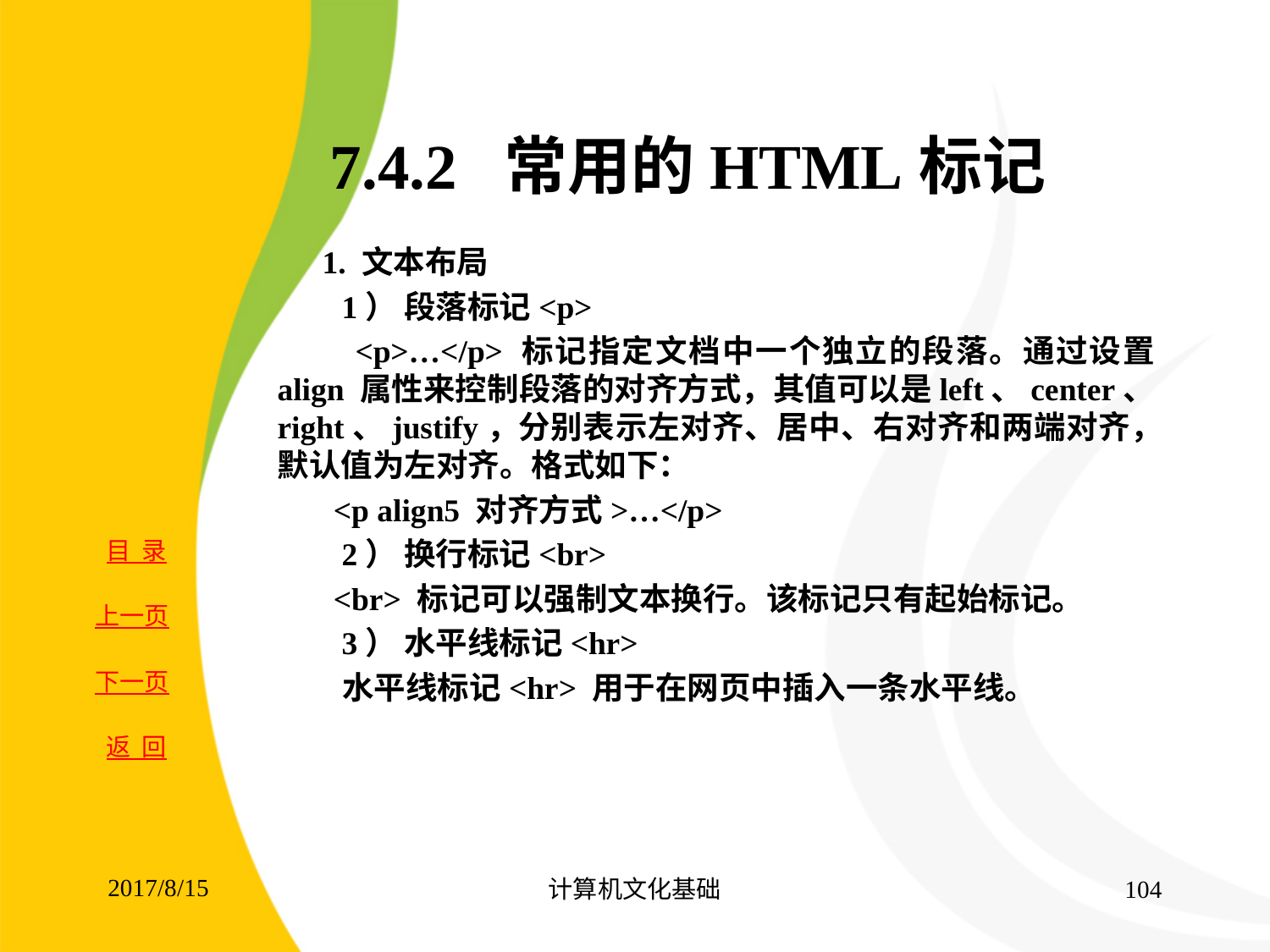

# 7.4.2  常用的HTML标记
       1. 文本布局
        1） 段落标记<p>
        <p>…</p> 标记指定文档中一个独立的段落。通过设置align 属性来控制段落的对齐方式，其值可以是left、center、right、justify，分别表示左对齐、居中、右对齐和两端对齐，默认值为左对齐。格式如下：
       <p align5 对齐方式>…</p>
        2） 换行标记<br>
       <br> 标记可以强制文本换行。该标记只有起始标记。
        3） 水平线标记<hr>
        水平线标记<hr> 用于在网页中插入一条水平线。
2017/8/15
计算机文化基础
104